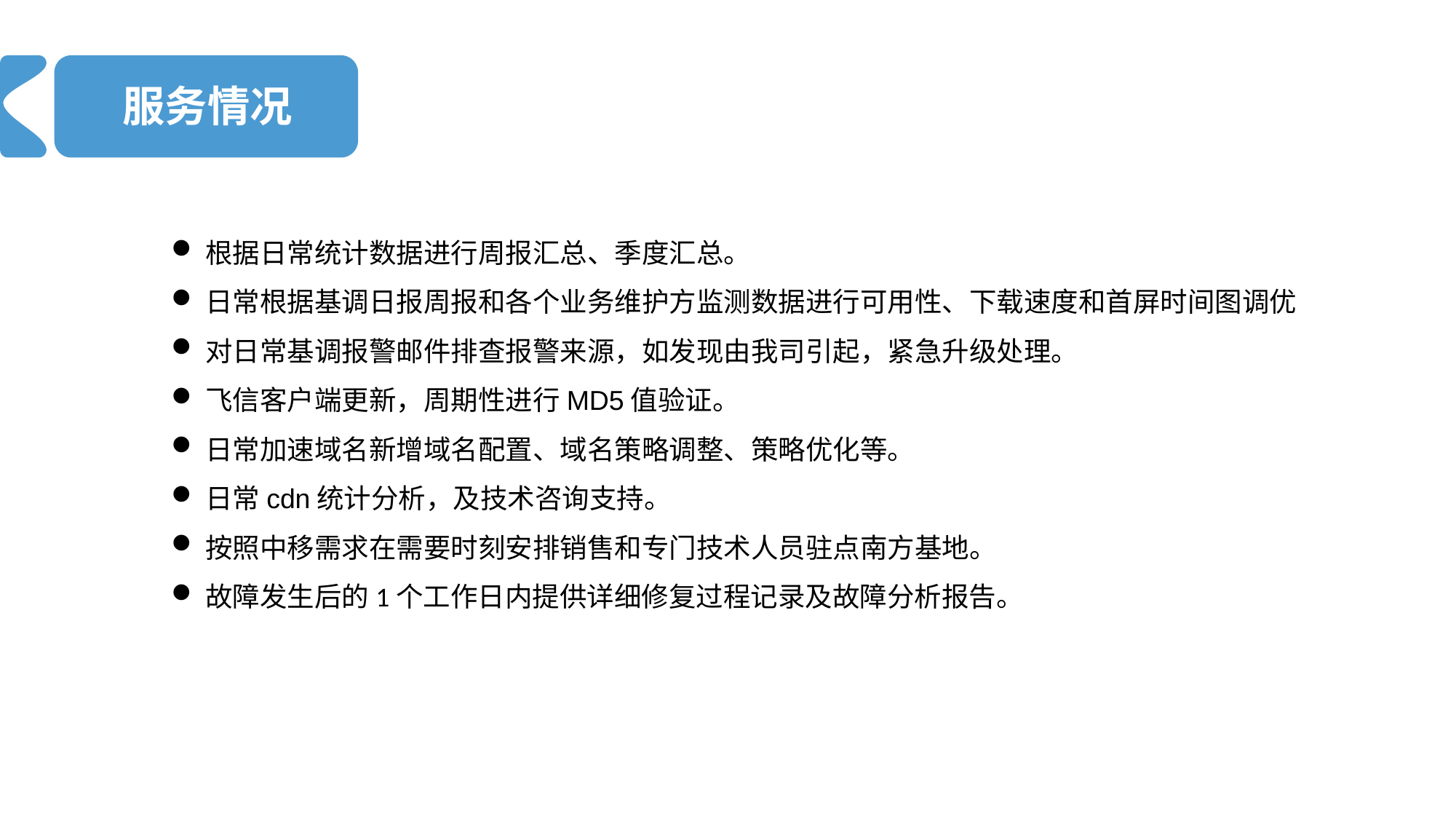

服务情况
根据日常统计数据进行周报汇总、季度汇总。
日常根据基调日报周报和各个业务维护方监测数据进行可用性、下载速度和首屏时间图调优
对日常基调报警邮件排查报警来源，如发现由我司引起，紧急升级处理。
飞信客户端更新，周期性进行MD5值验证。
日常加速域名新增域名配置、域名策略调整、策略优化等。
日常cdn统计分析，及技术咨询支持。
按照中移需求在需要时刻安排销售和专门技术人员驻点南方基地。
故障发生后的1个工作日内提供详细修复过程记录及故障分析报告。